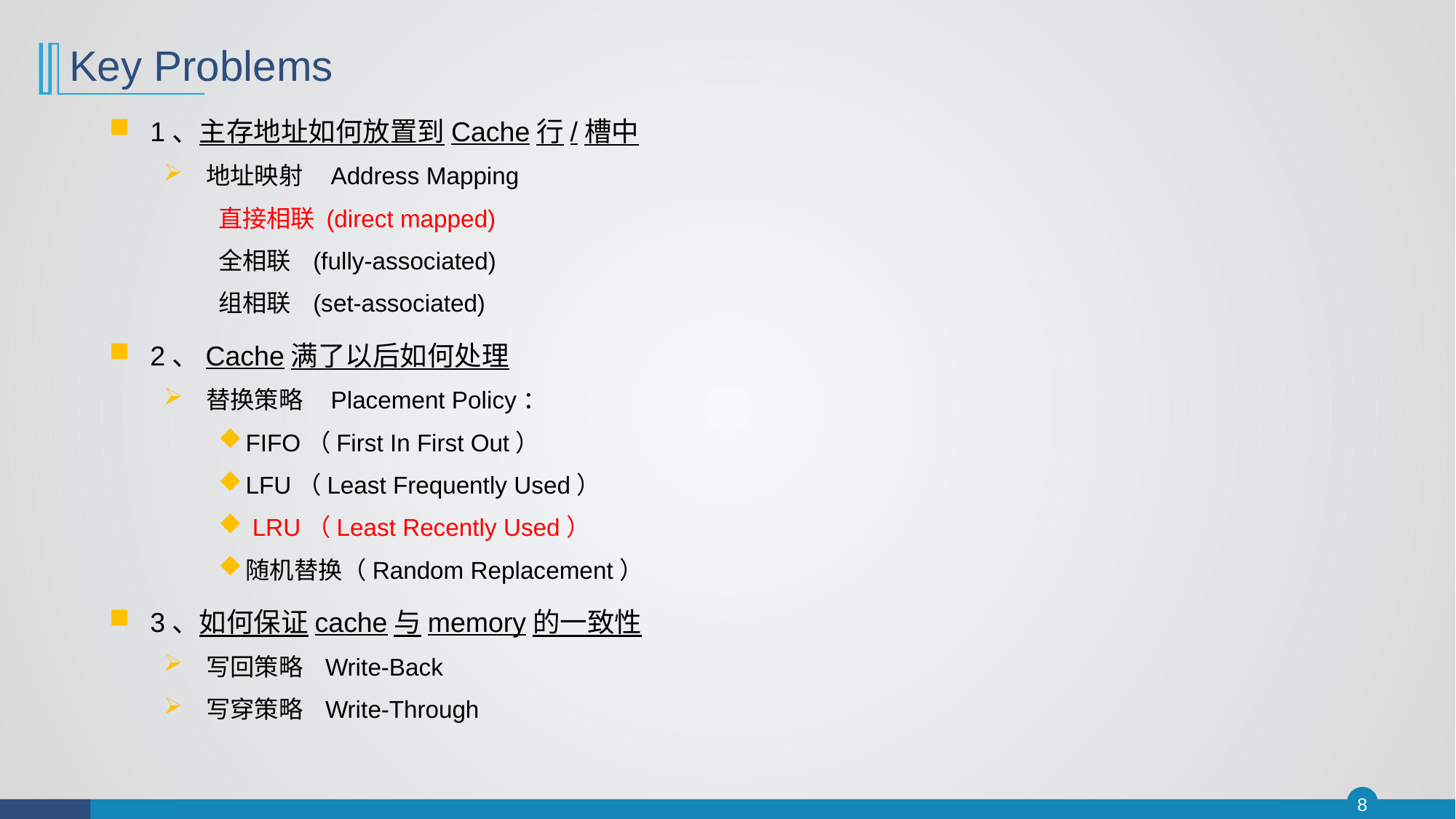

# Key Problems
1、主存地址如何放置到Cache行/槽中
地址映射    Address Mapping
直接相联 (direct mapped)
全相联   (fully-associated)
组相联   (set-associated)
2、Cache满了以后如何处理
替换策略    Placement Policy：
FIFO（First In First Out）
LFU（Least Frequently Used）
 LRU（Least Recently Used）
随机替换（Random Replacement）
3、如何保证cache与memory的一致性
写回策略   Write-Back
写穿策略   Write-Through